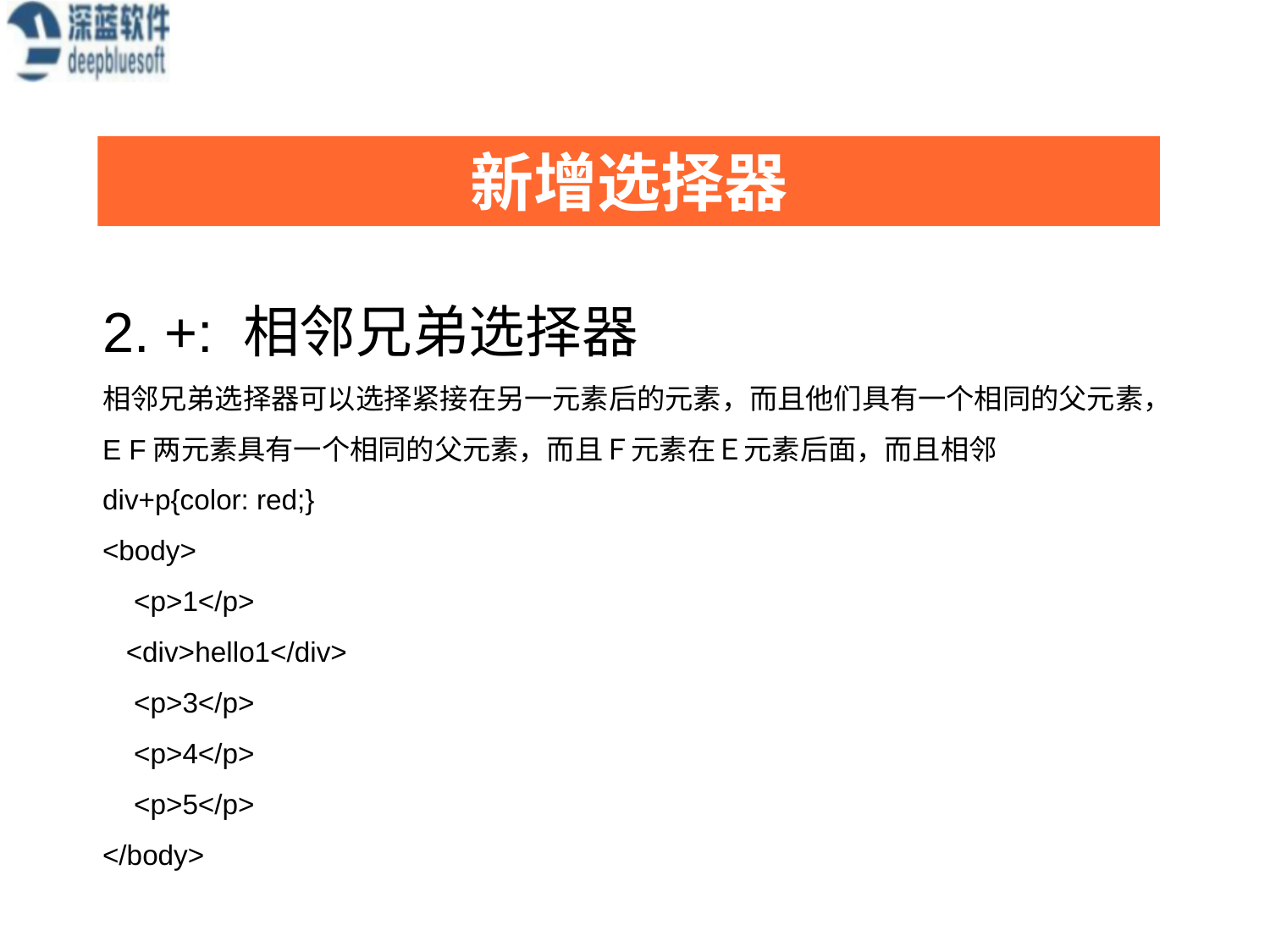

新增选择器

2. +: 相邻兄弟选择器
相邻兄弟选择器可以选择紧接在另一元素后的元素，而且他们具有一个相同的父元素，E F两元素具有一个相同的父元素，而且Ｆ元素在Ｅ元素后面，而且相邻
div+p{color: red;}
<body>
    <p>1</p>
   <div>hello1</div>
    <p>3</p>
    <p>4</p>
    <p>5</p>
</body>